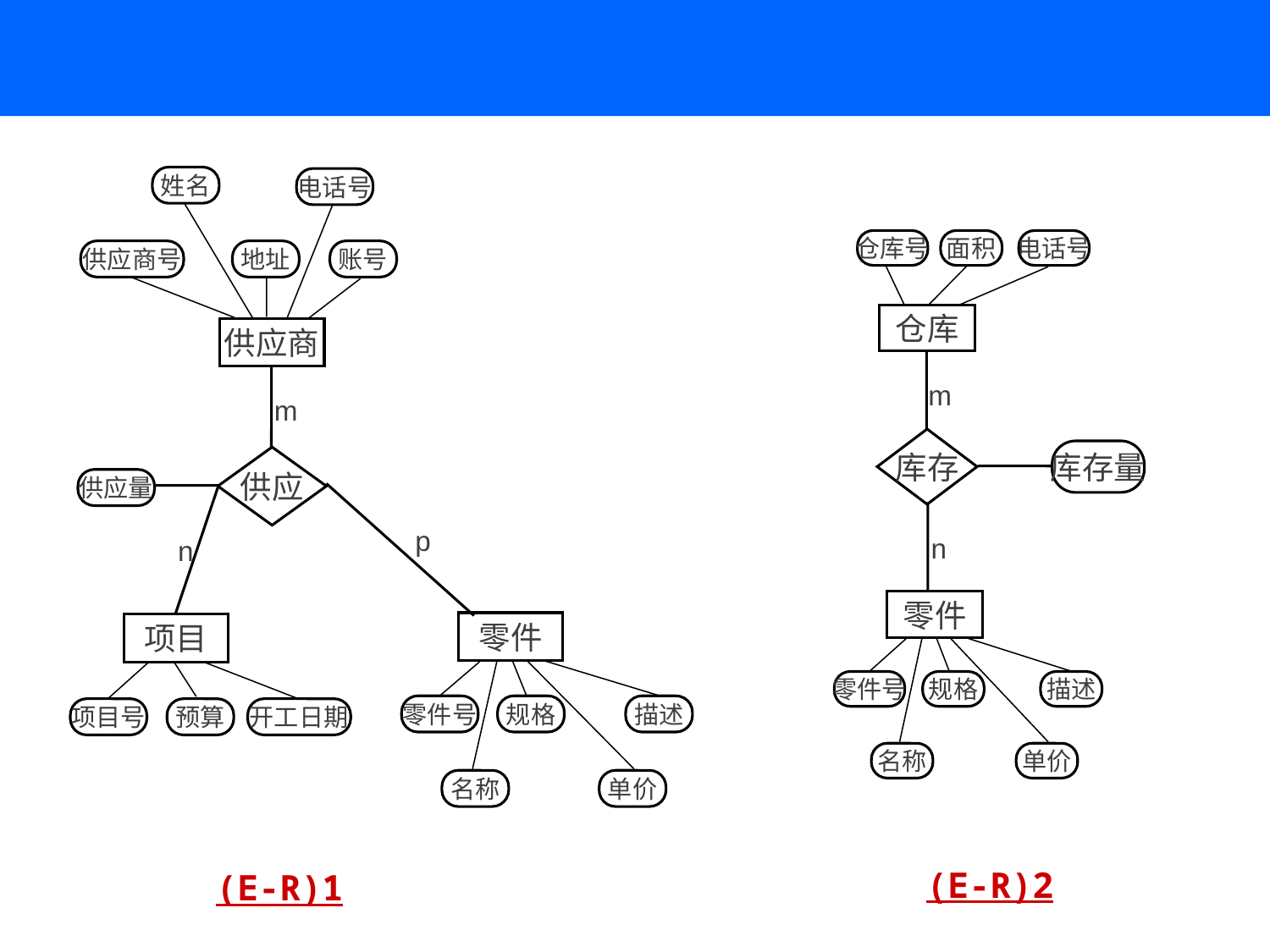

姓名
电话号

供应商号
地址
账号

供应商

m
供应
供应量

n
项目

项目号
预算
开工日期

p
零件

零件号
规格
描述
名称
单价
仓库号
面积
电话号

仓库

m
库存
库存量

n
零件

零件号
规格
描述
名称
单价

(E-R)2
(E-R)1